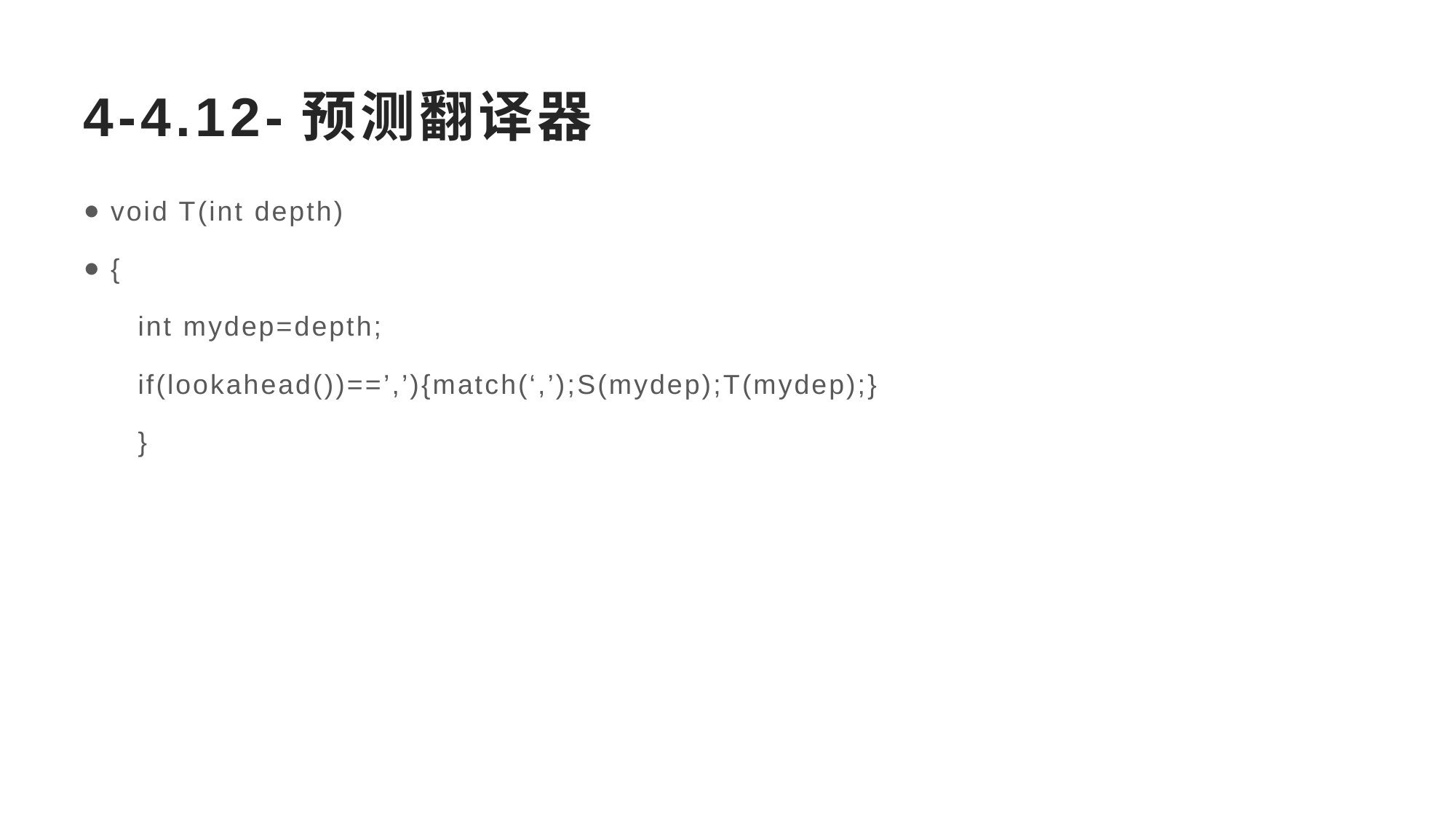

# 4-4.12-预测翻译器
void T(int depth)
{
int mydep=depth;
if(lookahead())==’,’){match(‘,’);S(mydep);T(mydep);}
}